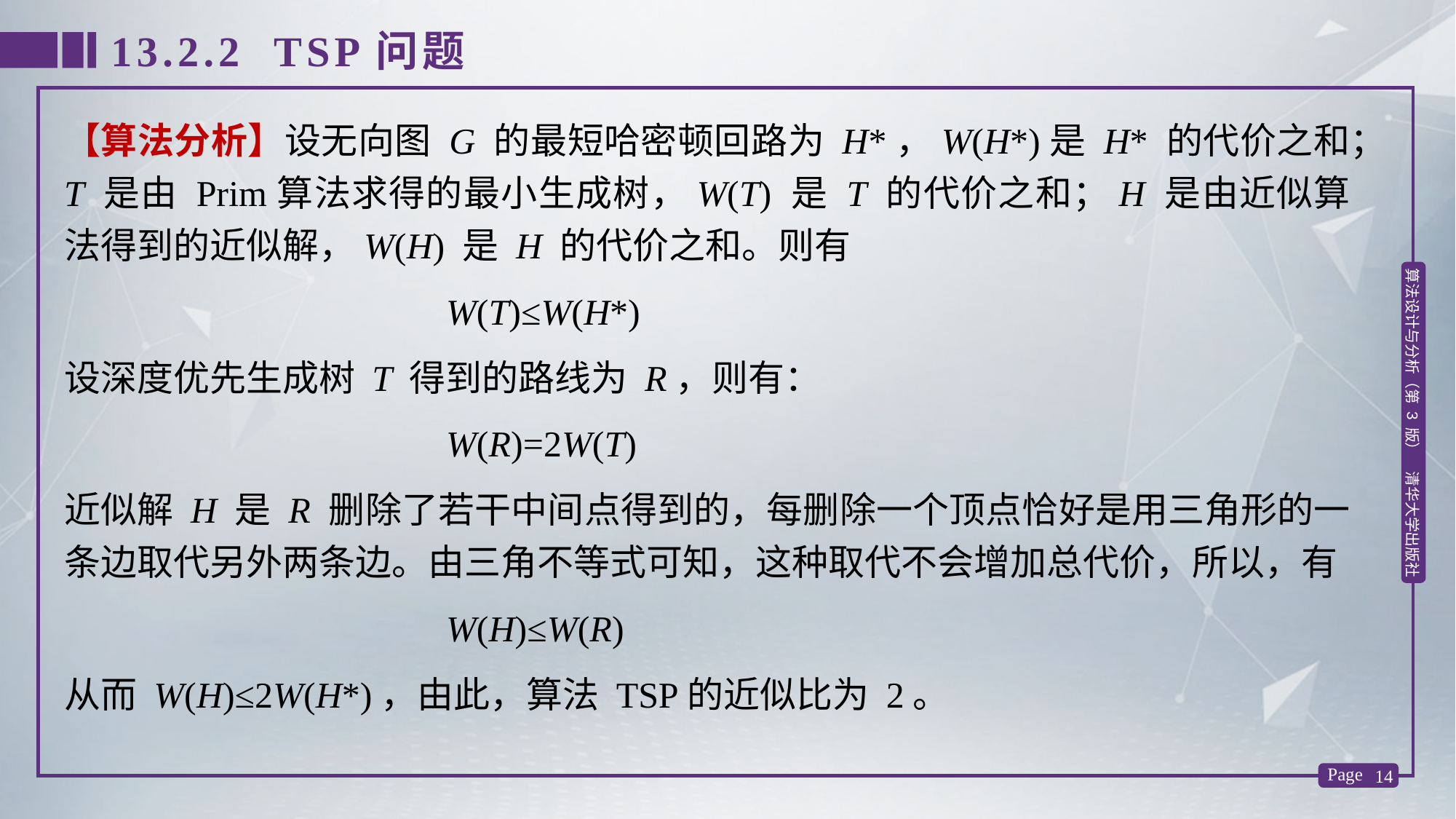

13.2.2  TSP问题
【算法分析】设无向图 G 的最短哈密顿回路为 H*，W(H*)是 H* 的代价之和；T 是由 Prim算法求得的最小生成树，W(T) 是 T 的代价之和；H 是由近似算法得到的近似解，W(H) 是 H 的代价之和。则有
                                          W(T)≤W(H*)
设深度优先生成树 T 得到的路线为 R，则有：
                                          W(R)=2W(T)
近似解 H 是 R 删除了若干中间点得到的，每删除一个顶点恰好是用三角形的一条边取代另外两条边。由三角不等式可知，这种取代不会增加总代价，所以，有
                                          W(H)≤W(R)
从而 W(H)≤2W(H*)，由此，算法 TSP的近似比为 2。